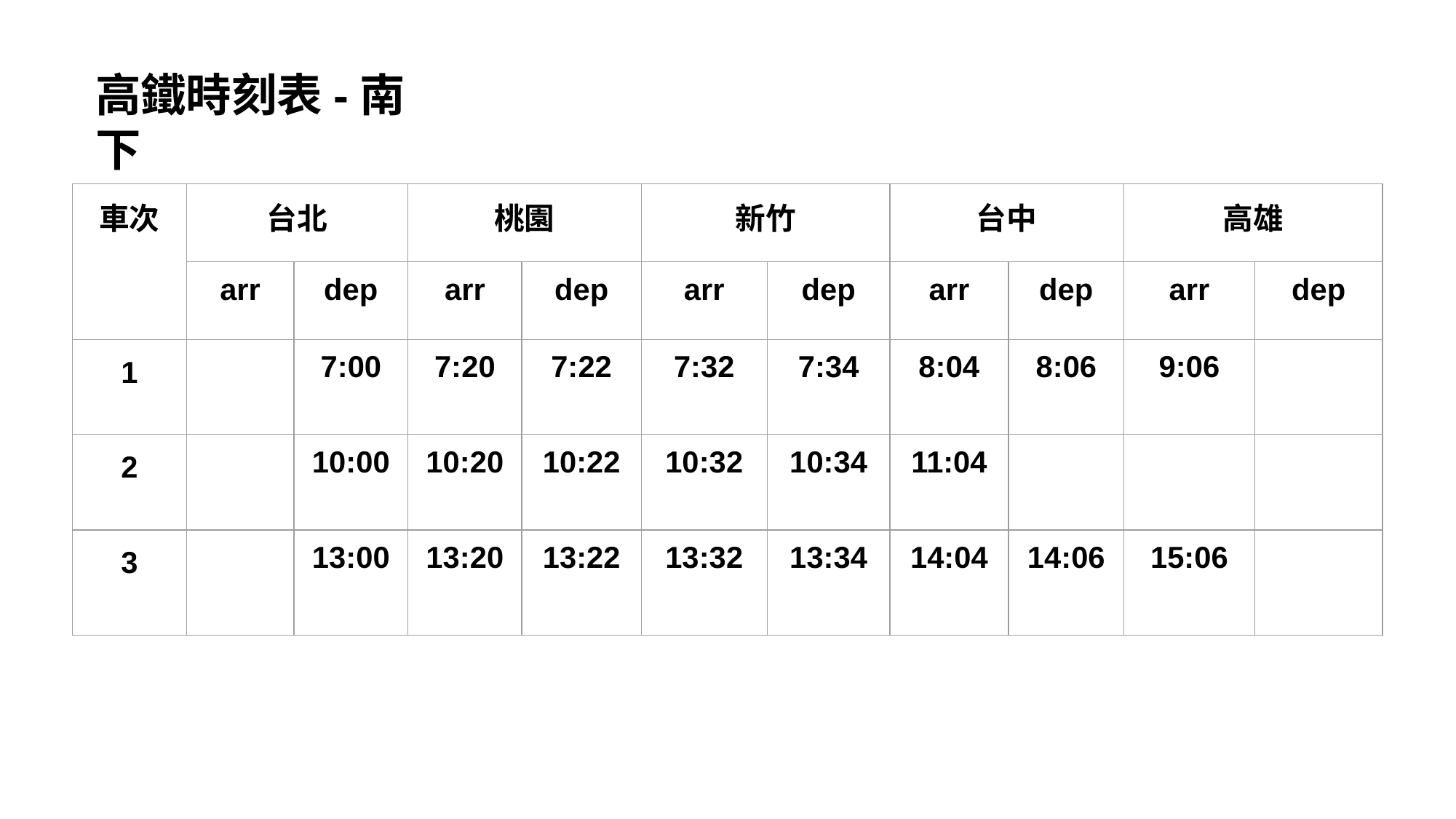

高鐵時刻表-南下
| 車次 | 台北 |  | 桃園 |  | 新竹 |  | 台中 |  | 高雄 |  |
| --- | --- | --- | --- | --- | --- | --- | --- | --- | --- | --- |
|  | arr | dep | arr | dep | arr | dep | arr | dep | arr | dep |
| 1 |  | 7:00 | 7:20 | 7:22 | 7:32 | 7:34 | 8:04 | 8:06 | 9:06 |  |
| 2 |  | 10:00 | 10:20 | 10:22 | 10:32 | 10:34 | 11:04 |  |  |  |
| 3 |  | 13:00 | 13:20 | 13:22 | 13:32 | 13:34 | 14:04 | 14:06 | 15:06 |  |